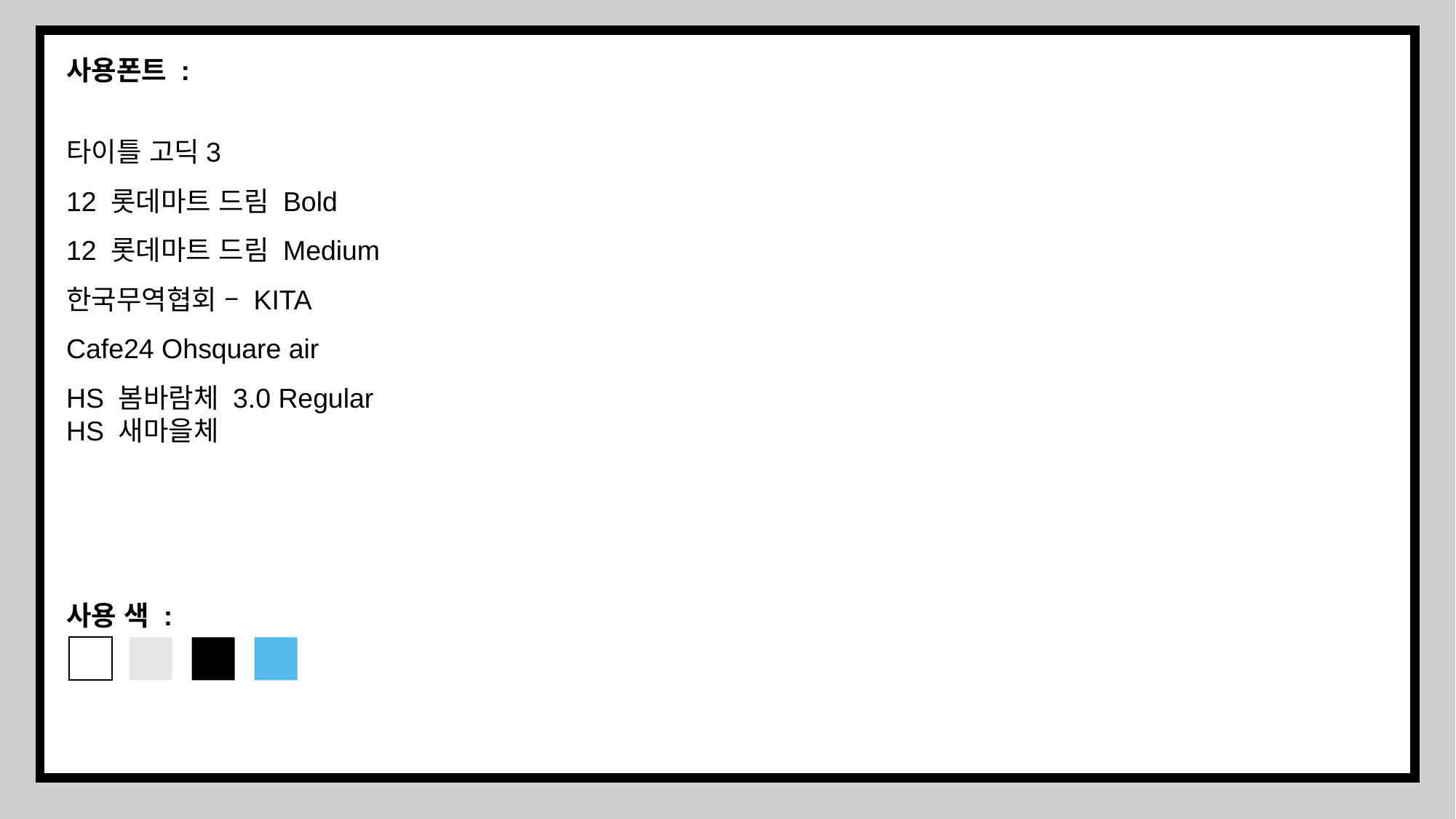

사용폰트 :

타이틀 고딕3
12 롯데마트 드림 Bold
12 롯데마트 드림 Medium
한국무역협회 – KITA
Cafe24 Ohsquare air
HS 봄바람체 3.0 Regular
HS 새마을체

사용 색 :